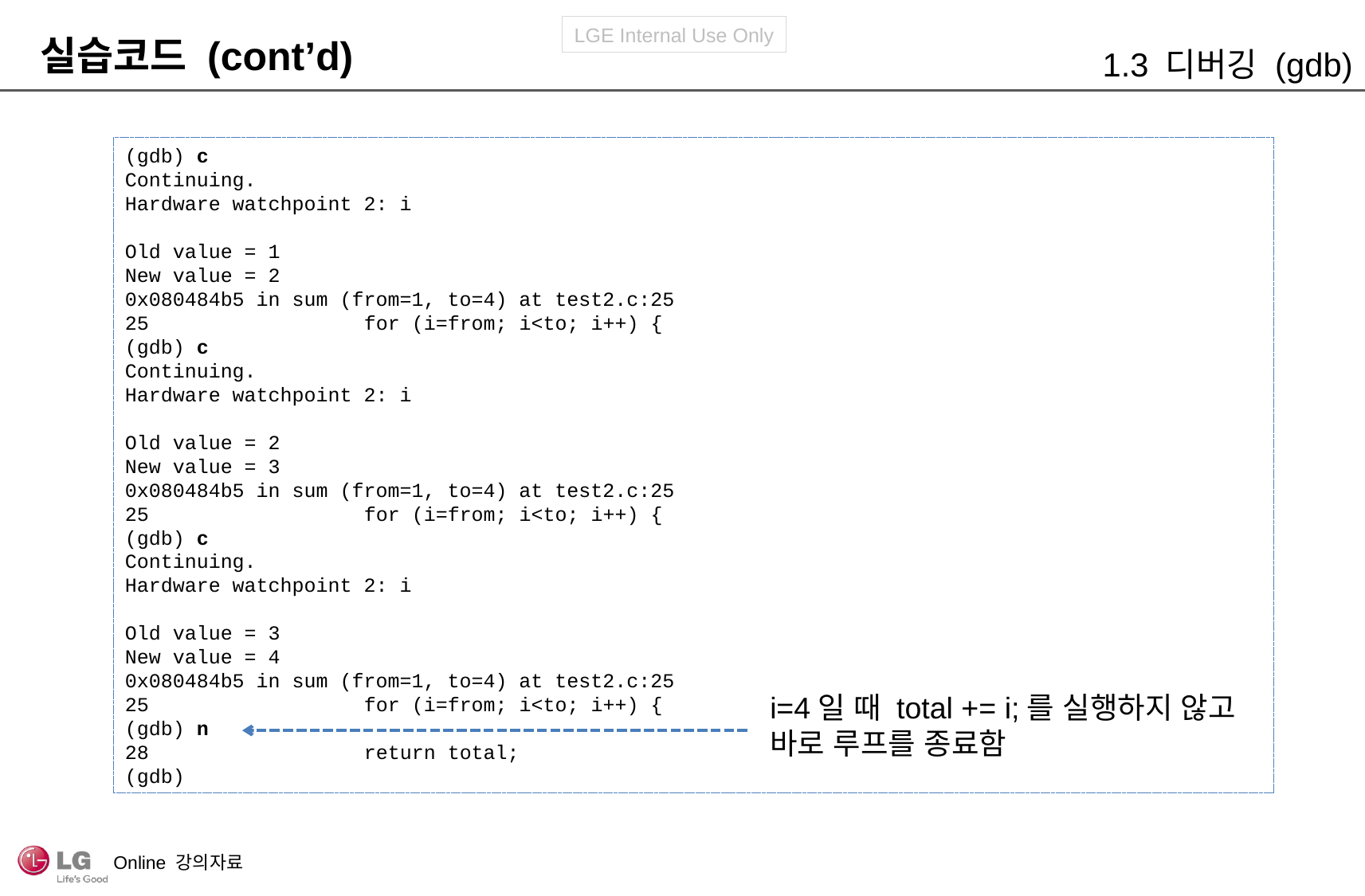

실습코드 (cont’d)
1.3 디버깅 (gdb)

(gdb) c
Continuing.
Hardware watchpoint 2: i

Old value = 1
New value = 2
0x080484b5 in sum (from=1, to=4) at test2.c:25
25		for (i=from; i<to; i++) {
(gdb) c
Continuing.
Hardware watchpoint 2: i

Old value = 2
New value = 3
0x080484b5 in sum (from=1, to=4) at test2.c:25
25		for (i=from; i<to; i++) {
(gdb) c
Continuing.
Hardware watchpoint 2: i

Old value = 3
New value = 4
0x080484b5 in sum (from=1, to=4) at test2.c:25
25		for (i=from; i<to; i++) {
(gdb) n
28		return total;
(gdb)
i=4일 때 total += i;를 실행하지 않고 바로 루프를 종료함